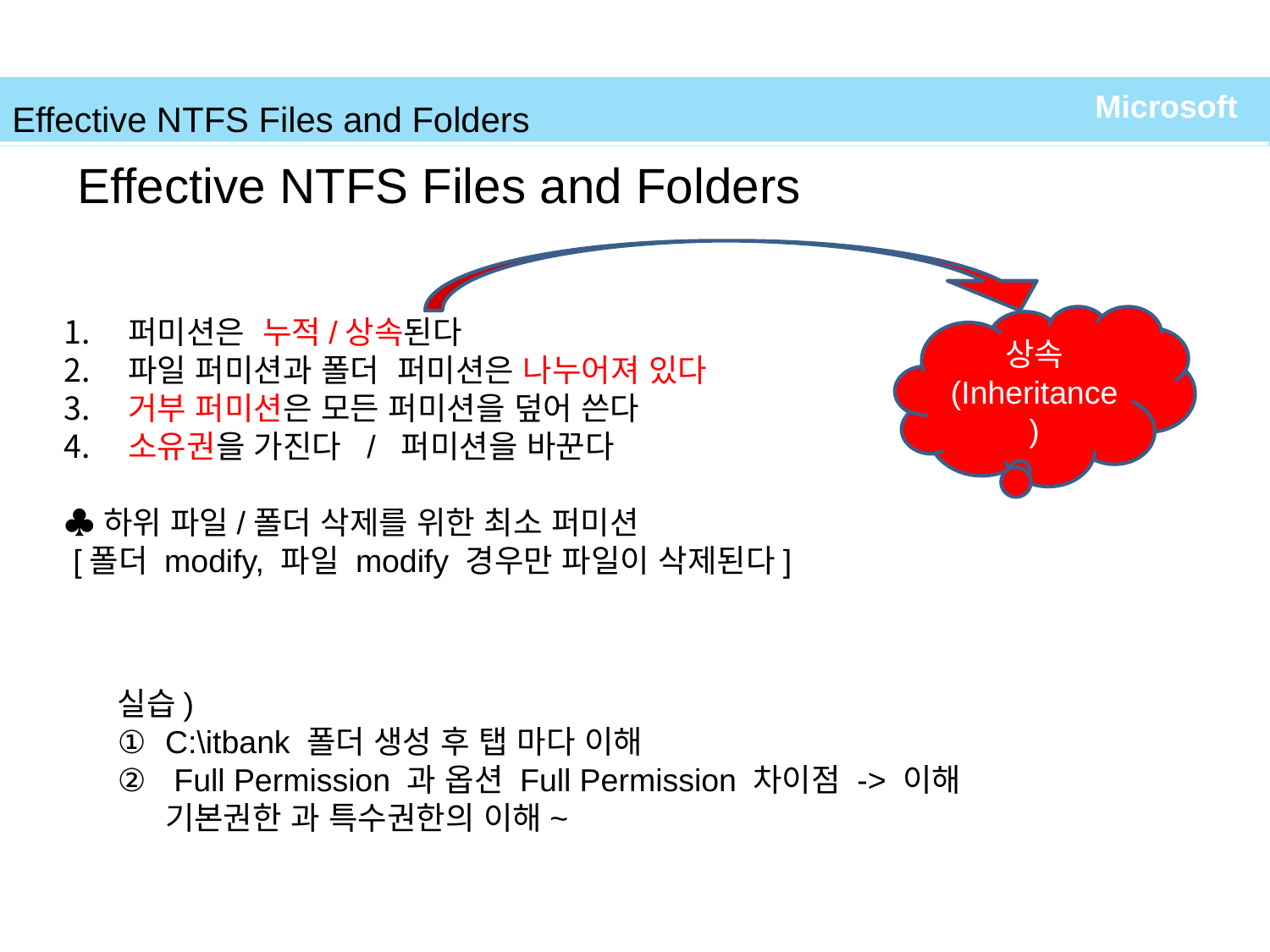

Microsoft
Effective NTFS Files and Folders

Effective NTFS Files and Folders

 퍼미션은  누적/상속된다
 파일 퍼미션과 폴더  퍼미션은 나누어져 있다
 거부 퍼미션은 모든 퍼미션을 덮어 쓴다
 소유권을 가진다  /  퍼미션을 바꾼다

♣하위 파일/폴더 삭제를 위한 최소 퍼미션
 [폴더 modify, 파일 modify 경우만 파일이 삭제된다]
상속
(Inheritance)

실습)
C:\itbank 폴더 생성 후 탭 마다 이해
 Full Permission 과 옵션 Full Permission 차이점 -> 이해
기본권한 과 특수권한의 이해~